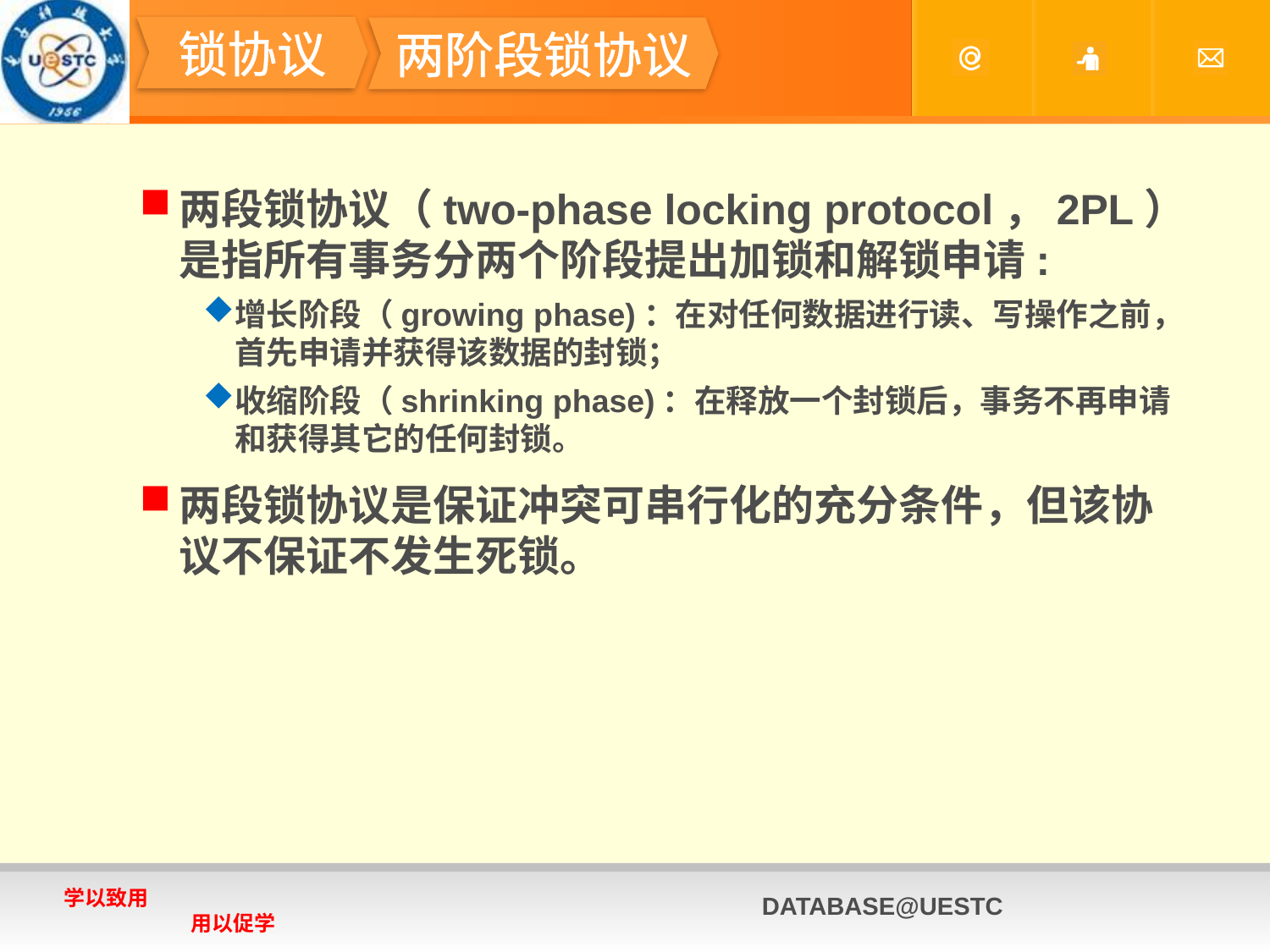

#
锁协议
两阶段锁协议
两段锁协议（two-phase locking protocol，2PL）是指所有事务分两个阶段提出加锁和解锁申请:
增长阶段（growing phase)：在对任何数据进行读、写操作之前，首先申请并获得该数据的封锁；
收缩阶段（shrinking phase)：在释放一个封锁后，事务不再申请和获得其它的任何封锁。
两段锁协议是保证冲突可串行化的充分条件，但该协议不保证不发生死锁。